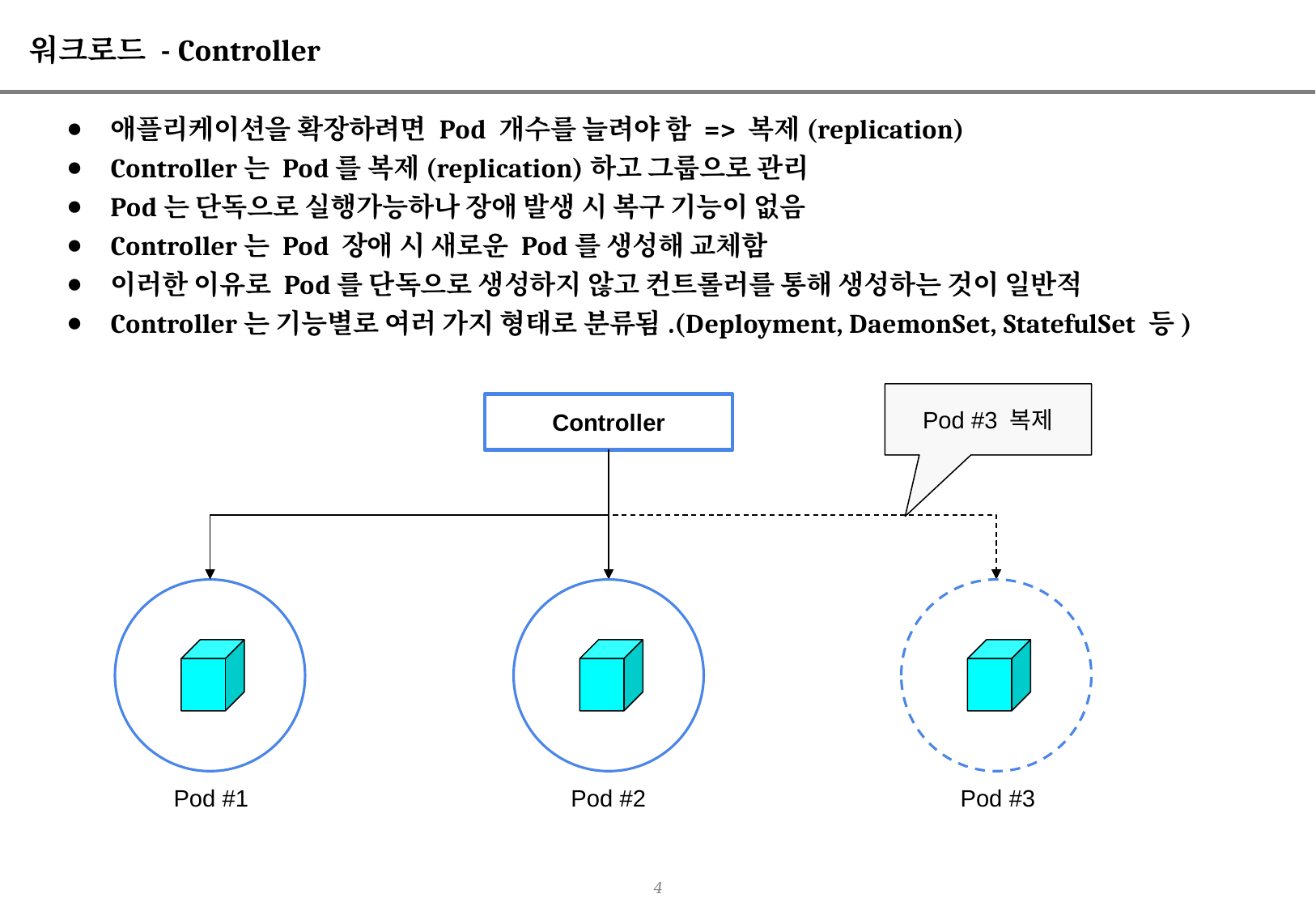

# 워크로드 - Controller
애플리케이션을 확장하려면 Pod 개수를 늘려야 함 => 복제(replication)
Controller는 Pod를 복제(replication)하고 그룹으로 관리
Pod는 단독으로 실행가능하나 장애 발생 시 복구 기능이 없음
Controller는 Pod 장애 시 새로운 Pod를 생성해 교체함
이러한 이유로 Pod를 단독으로 생성하지 않고 컨트롤러를 통해 생성하는 것이 일반적
Controller는 기능별로 여러 가지 형태로 분류됨.(Deployment, DaemonSet, StatefulSet 등)
Pod #3 복제
Controller

Pod #2
Pod #3
Pod #1